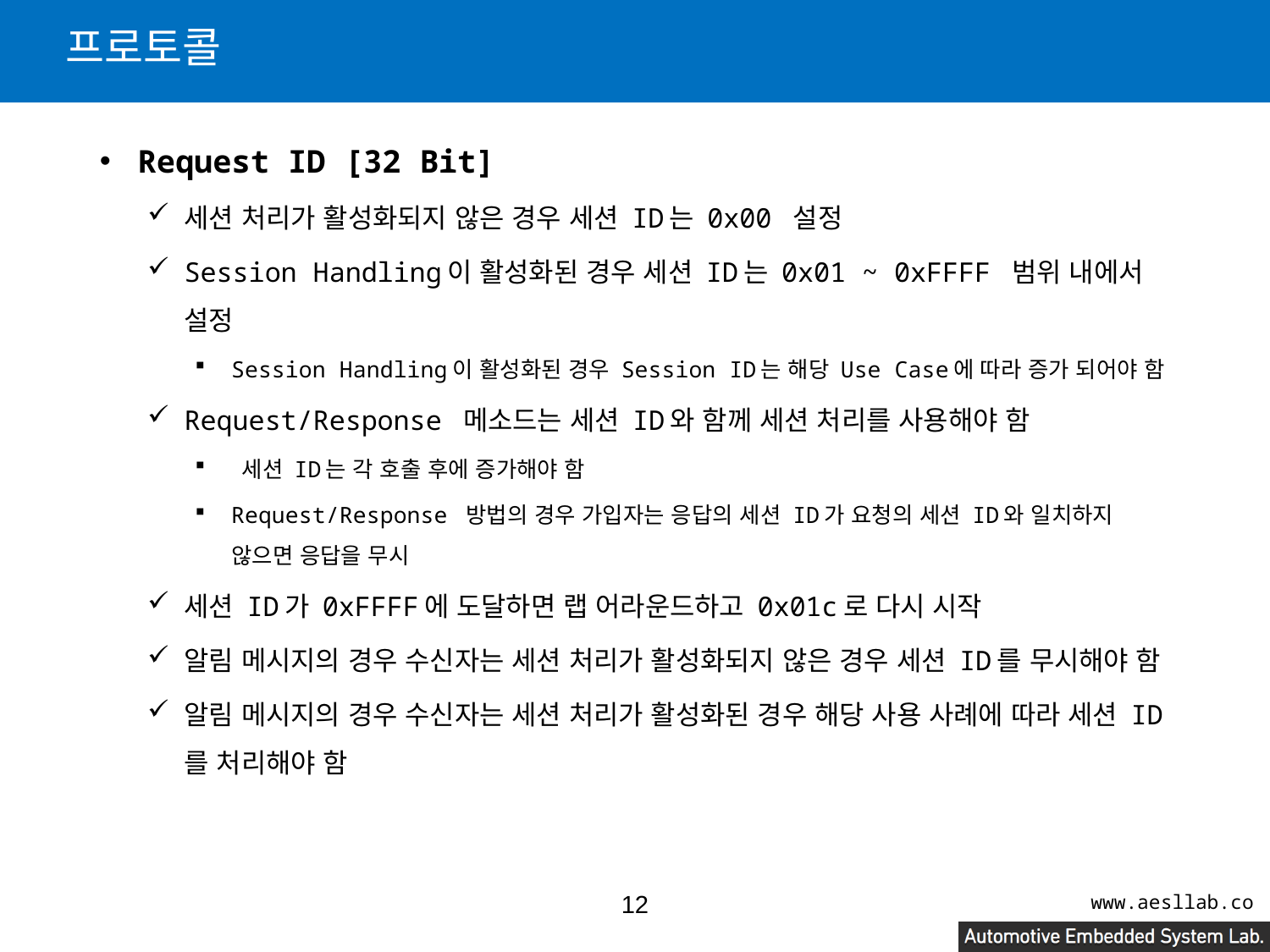

# 프로토콜
Request ID [32 Bit]
세션 처리가 활성화되지 않은 경우 세션 ID는 0x00 설정
Session Handling이 활성화된 경우 세션 ID는 0x01 ~ 0xFFFF 범위 내에서 설정
Session Handling이 활성화된 경우 Session ID는 해당 Use Case에 따라 증가 되어야 함
Request/Response 메소드는 세션 ID와 함께 세션 처리를 사용해야 함
 세션 ID는 각 호출 후에 증가해야 함
Request/Response 방법의 경우 가입자는 응답의 세션 ID가 요청의 세션 ID와 일치하지 않으면 응답을 무시
세션 ID가 0xFFFF에 도달하면 랩 어라운드하고 0x01c로 다시 시작
알림 메시지의 경우 수신자는 세션 처리가 활성화되지 않은 경우 세션 ID를 무시해야 함
알림 메시지의 경우 수신자는 세션 처리가 활성화된 경우 해당 사용 사례에 따라 세션 ID 를 처리해야 함

12